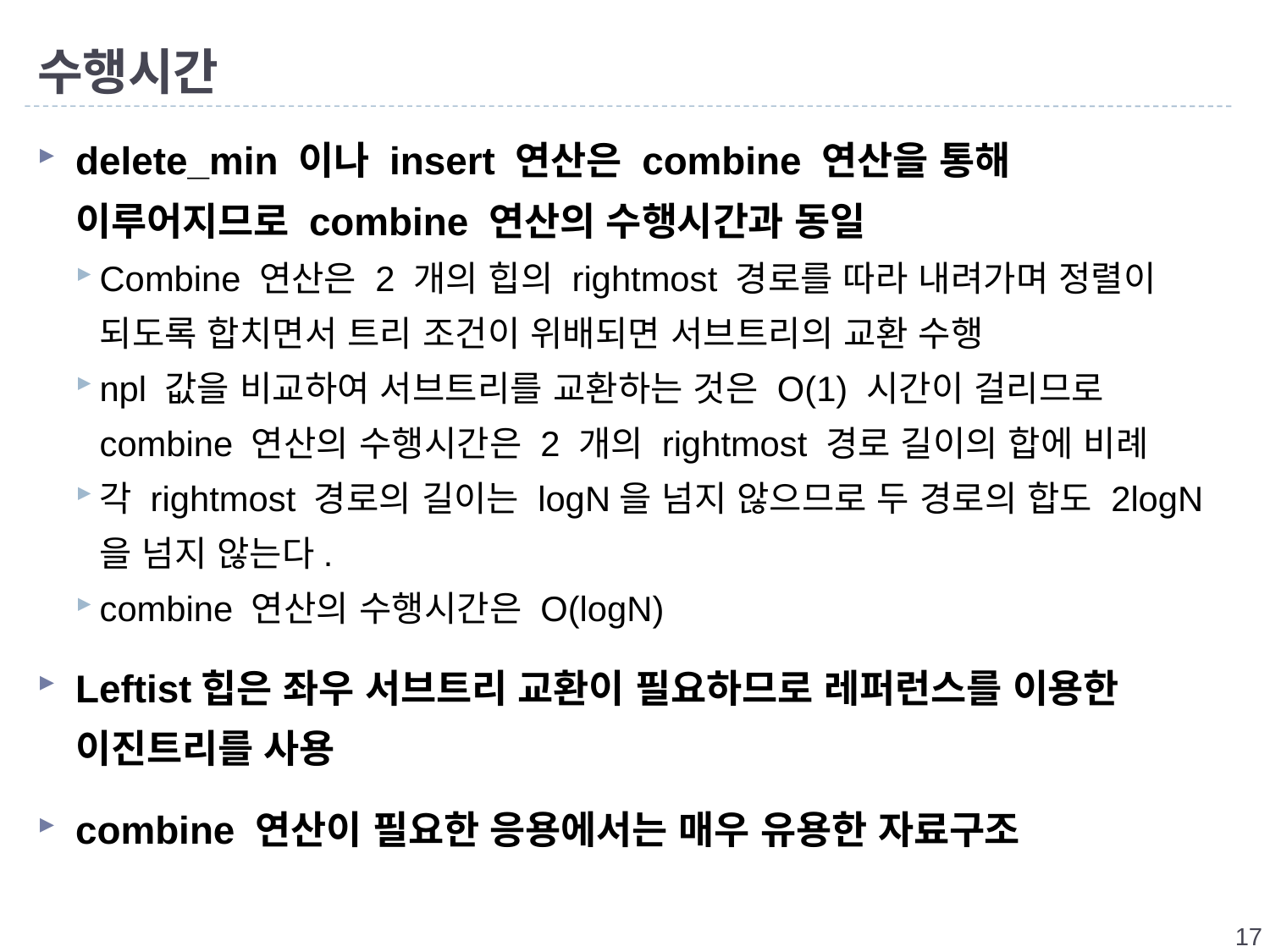

# 수행시간
delete_min 이나 insert 연산은 combine 연산을 통해 이루어지므로 combine 연산의 수행시간과 동일
Combine 연산은 2 개의 힙의 rightmost 경로를 따라 내려가며 정렬이 되도록 합치면서 트리 조건이 위배되면 서브트리의 교환 수행
npl 값을 비교하여 서브트리를 교환하는 것은 O(1) 시간이 걸리므로 combine 연산의 수행시간은 2 개의 rightmost 경로 길이의 합에 비례
각 rightmost 경로의 길이는 logN을 넘지 않으므로 두 경로의 합도 2logN을 넘지 않는다.
combine 연산의 수행시간은 O(logN)
Leftist힙은 좌우 서브트리 교환이 필요하므로 레퍼런스를 이용한 이진트리를 사용
combine 연산이 필요한 응용에서는 매우 유용한 자료구조

17